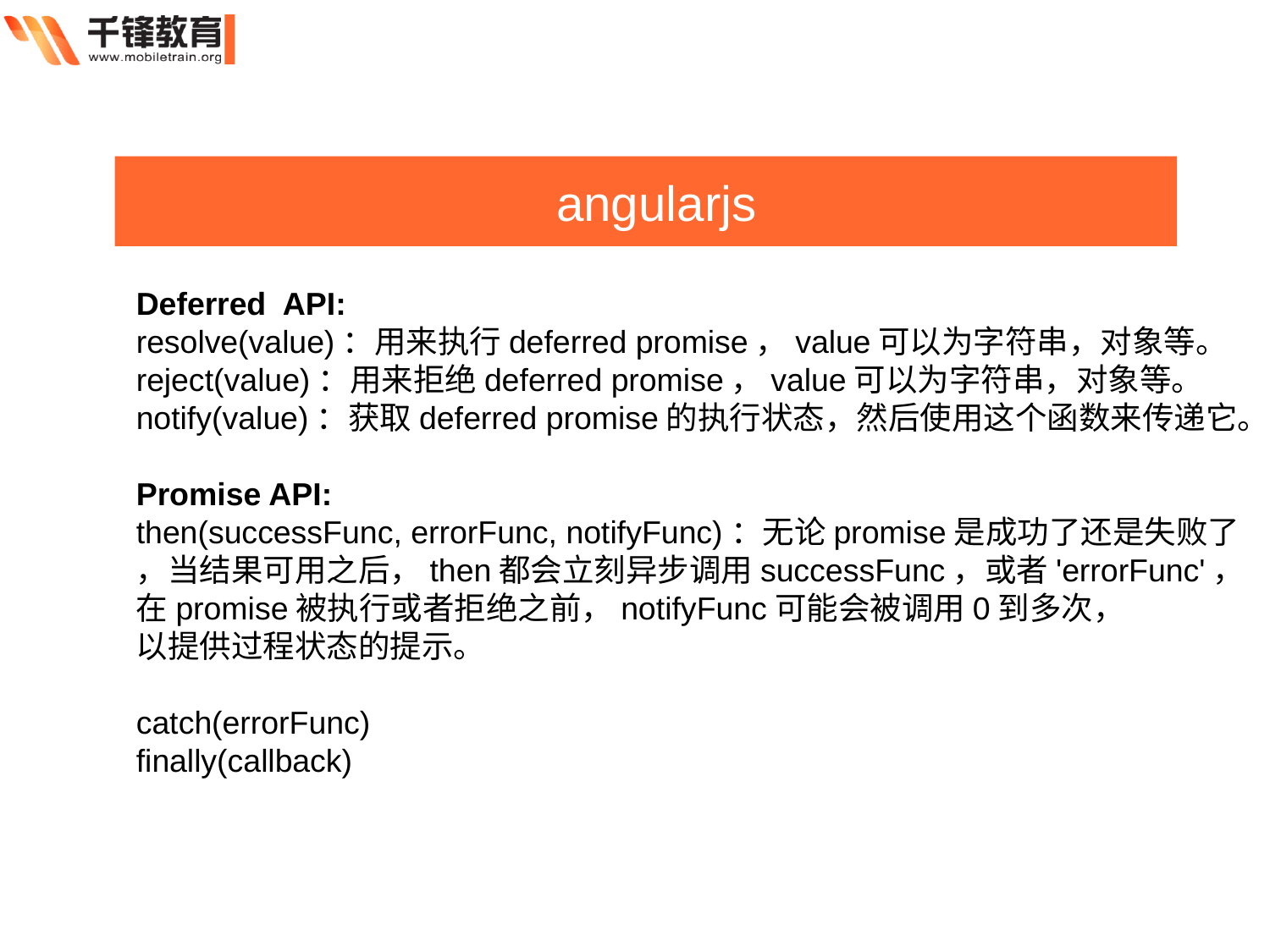

angularjs
Deferred  API:
resolve(value)：用来执行deferred promise，value可以为字符串，对象等。
reject(value)：用来拒绝deferred promise，value可以为字符串，对象等。
notify(value)：获取deferred promise的执行状态，然后使用这个函数来传递它。

Promise API:
then(successFunc, errorFunc, notifyFunc)：无论promise是成功了还是失败了
，当结果可用之后，then都会立刻异步调用successFunc，或者'errorFunc'，
在promise被执行或者拒绝之前，notifyFunc可能会被调用0到多次，
以提供过程状态的提示。

catch(errorFunc)
finally(callback)